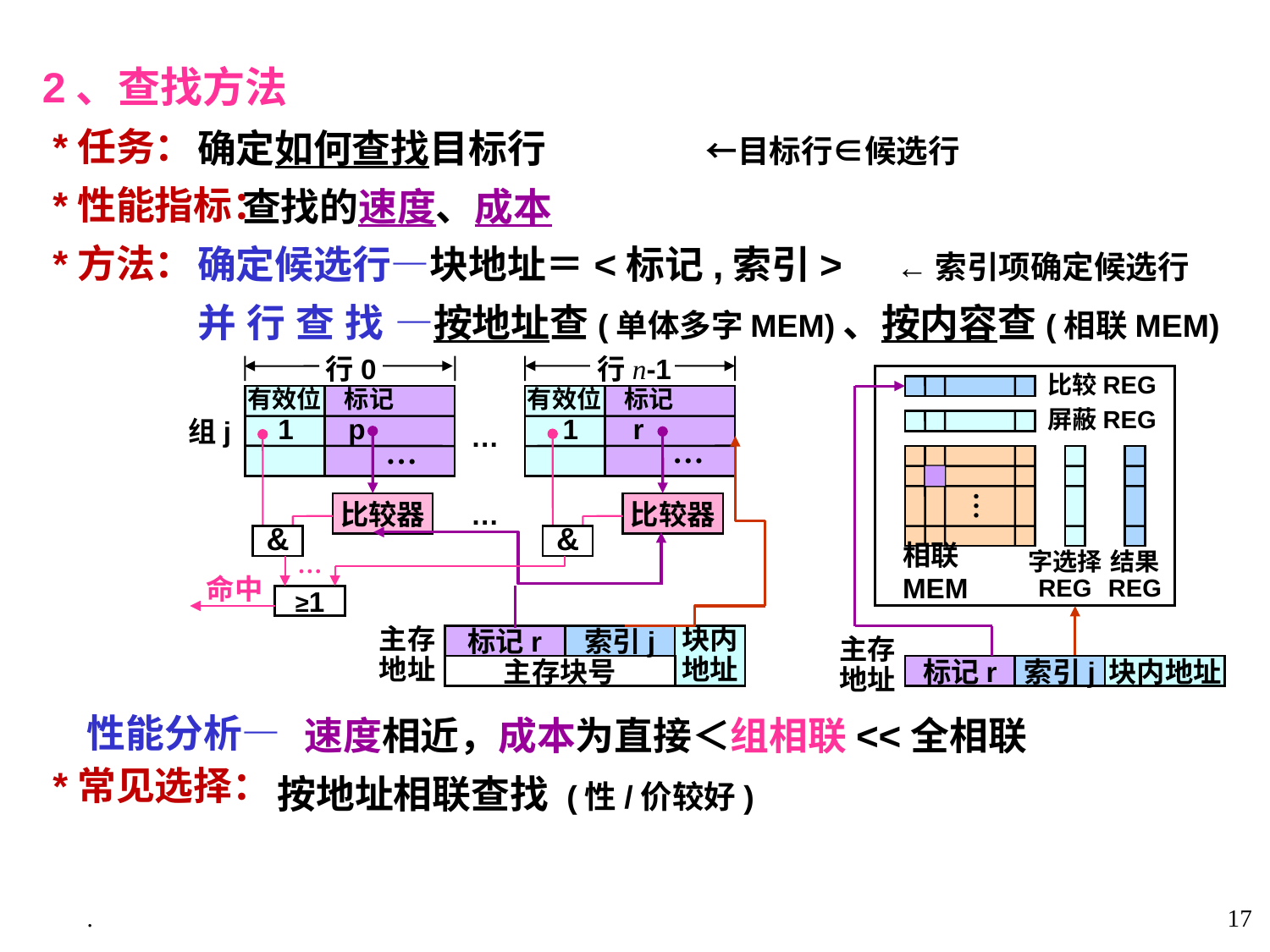

2、查找方法
 *任务：
 *性能指标：
 *方法：

    性能分析—
 *常见选择：
确定如何查找目标行                  ←目标行∈候选行
    查找的速度、成本
确定候选行—块地址＝<标记,索引>     ←索引项确定候选行
并行查找—按地址查(单体多字MEM)、按内容查(相联MEM)

行0

行n-1

有效位    标记
有效位    标记
组j

…

1       r
1       p
…
…

比较REG

屏蔽REG

…

字选择
REG
结果
REG
相联MEM
主存地址
标记r
索引j
块内地址

比较器
…
比较器

&
&
…
命中
≥1
主存
地址
标记r
索引j
块内
地址
主存块号
  速度相近，成本为直接＜组相联<<全相联
按地址相联查找 (性/价较好)
.
17